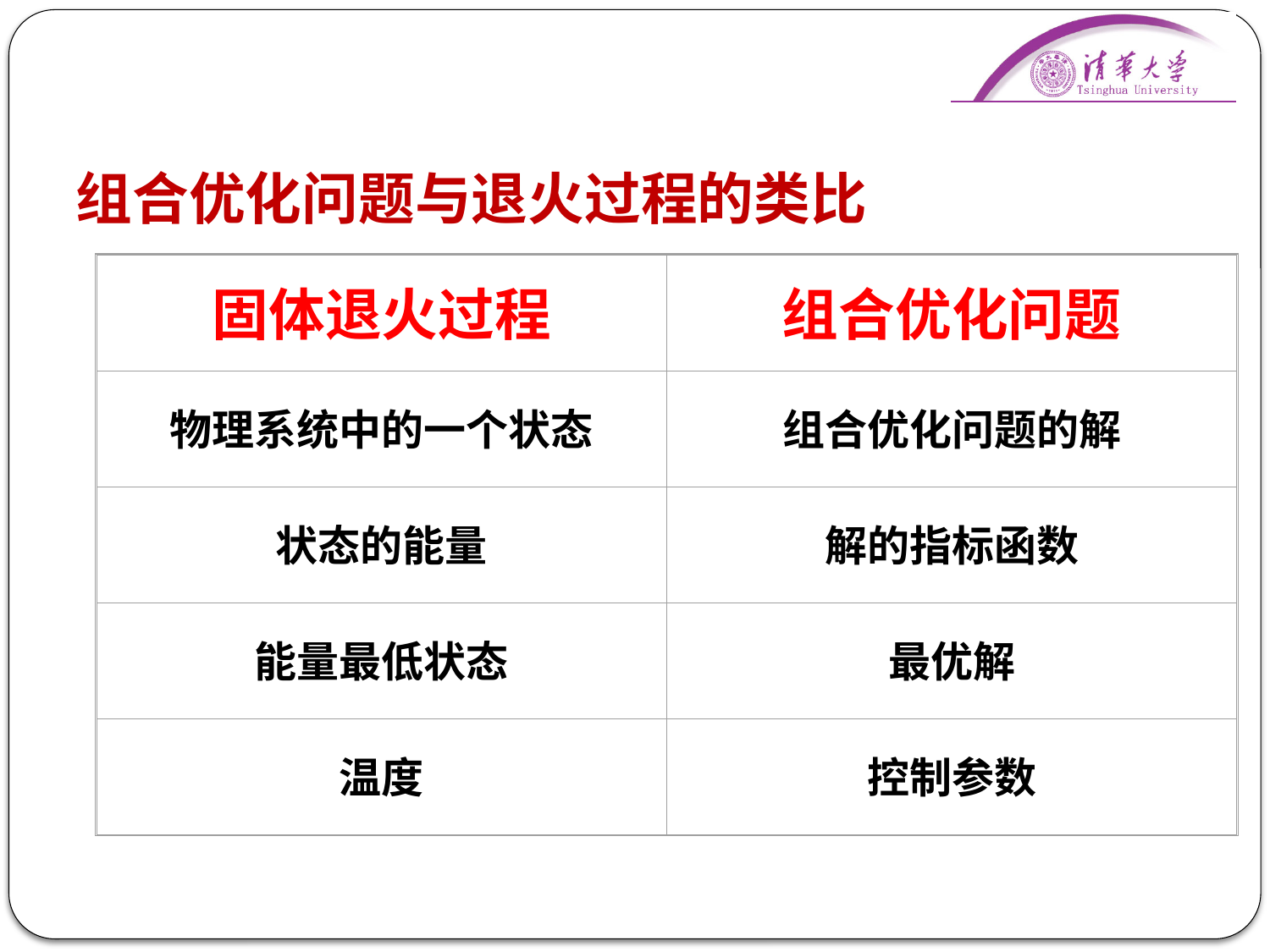

# 组合优化问题与退火过程的类比

固体退火过程

组合优化问题

物理系统中的一个状态

组合优化问题的解

状态的能量

解的指标函数

能量最低状态

最优解

温度

控制参数